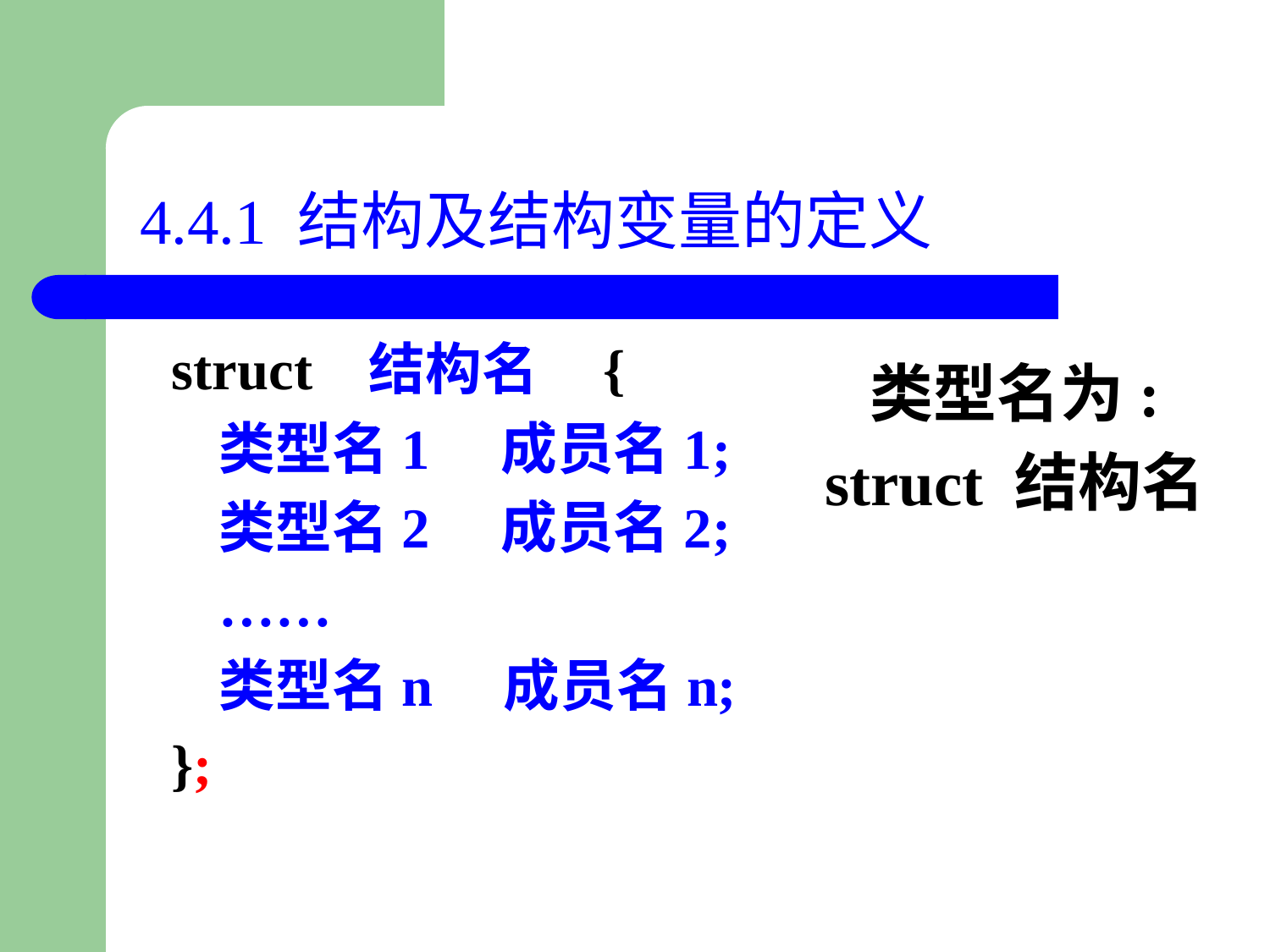

# 4.4.1 结构及结构变量的定义
struct   结构名    {
	类型名1    成员名1;
	类型名2    成员名2;
	……
	类型名n    成员名n;
};
类型名为:
struct 结构名